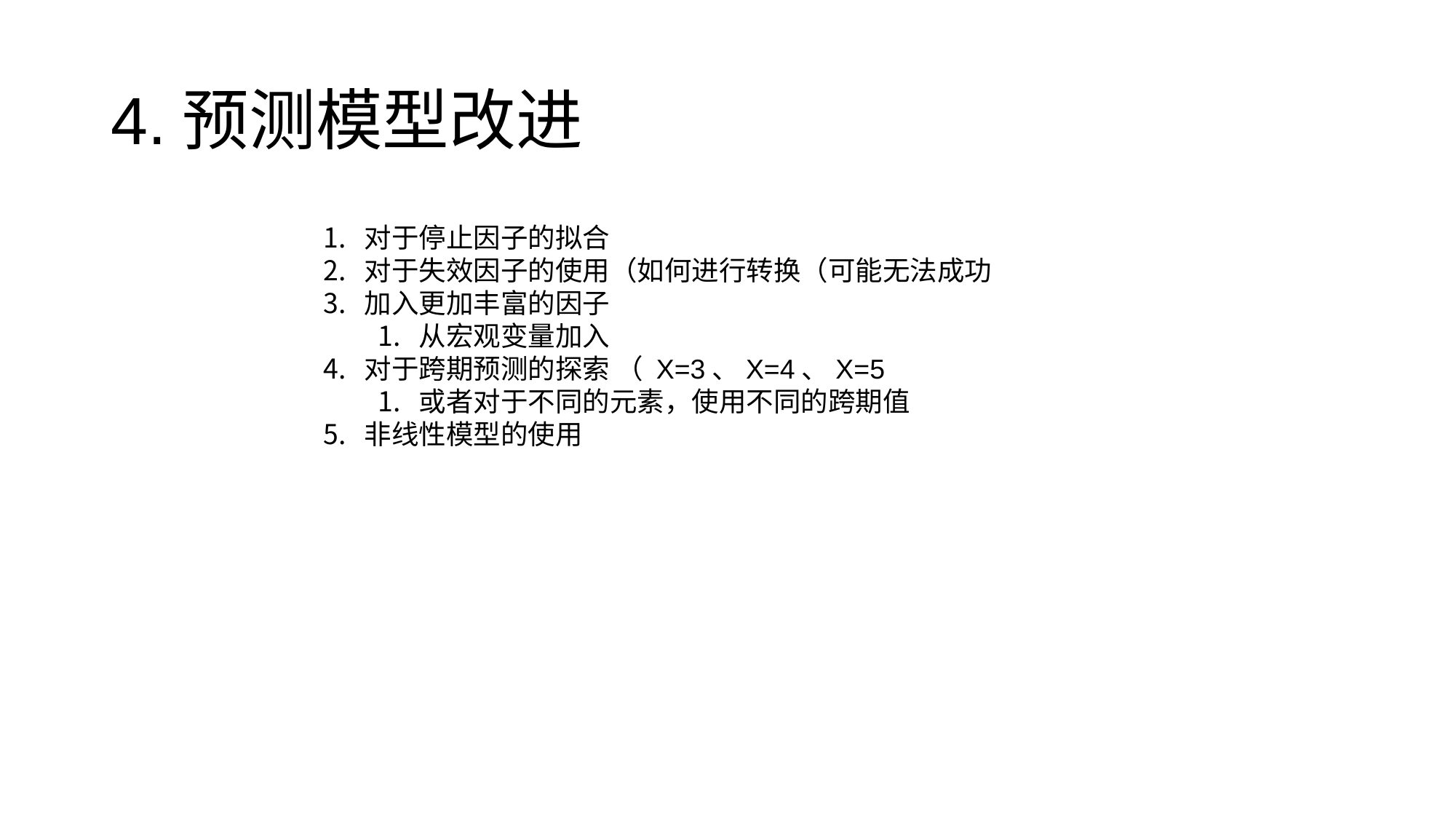

# 4.预测模型改进
对于停止因子的拟合
对于失效因子的使用（如何进行转换（可能无法成功
加入更加丰富的因子
从宏观变量加入
对于跨期预测的探索 （ X=3、X=4、X=5
或者对于不同的元素，使用不同的跨期值
非线性模型的使用